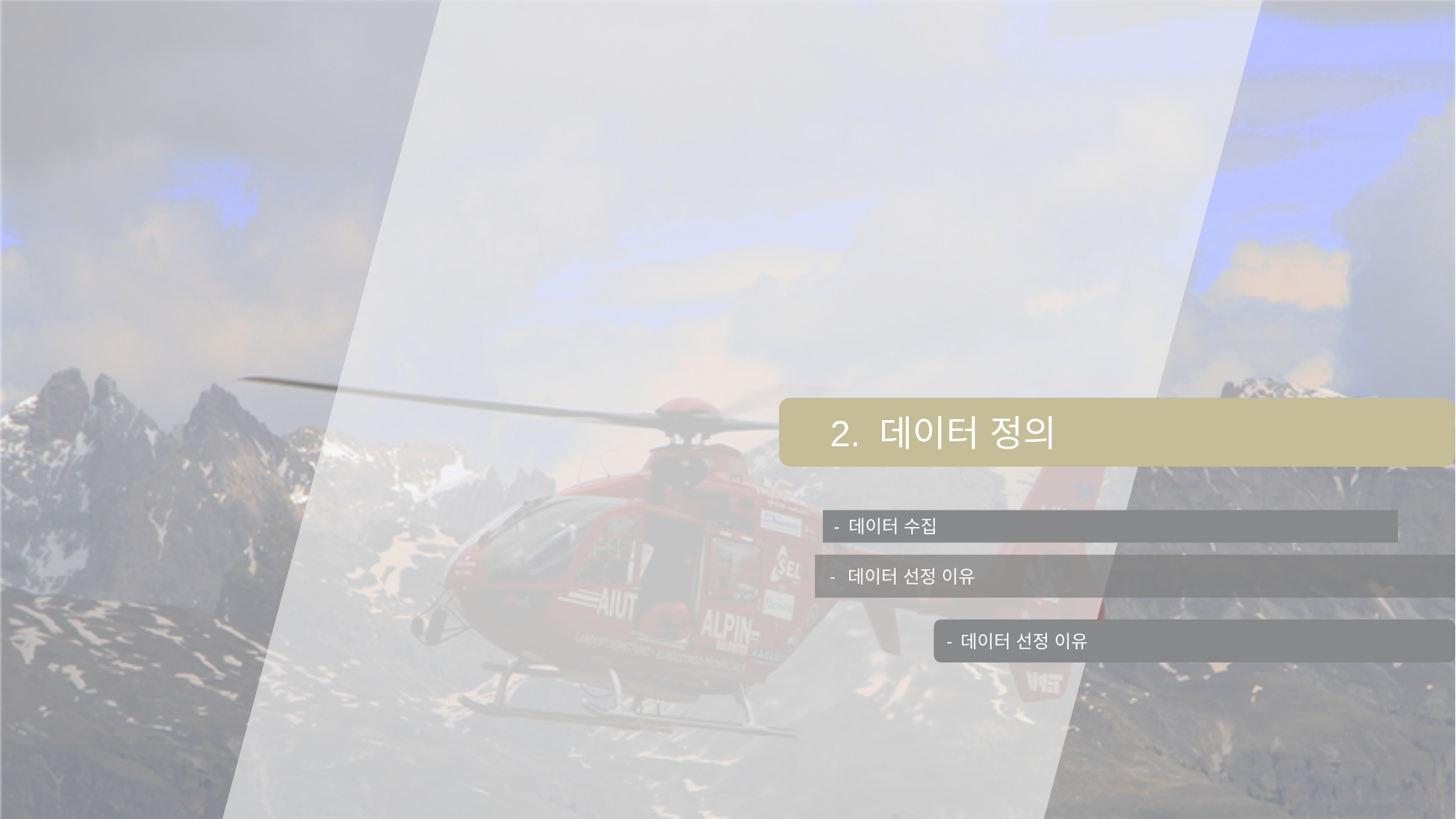

2. 데이터 정의
- 데이터 수집
 -  데이터 선정 이유
- 데이터 선정 이유